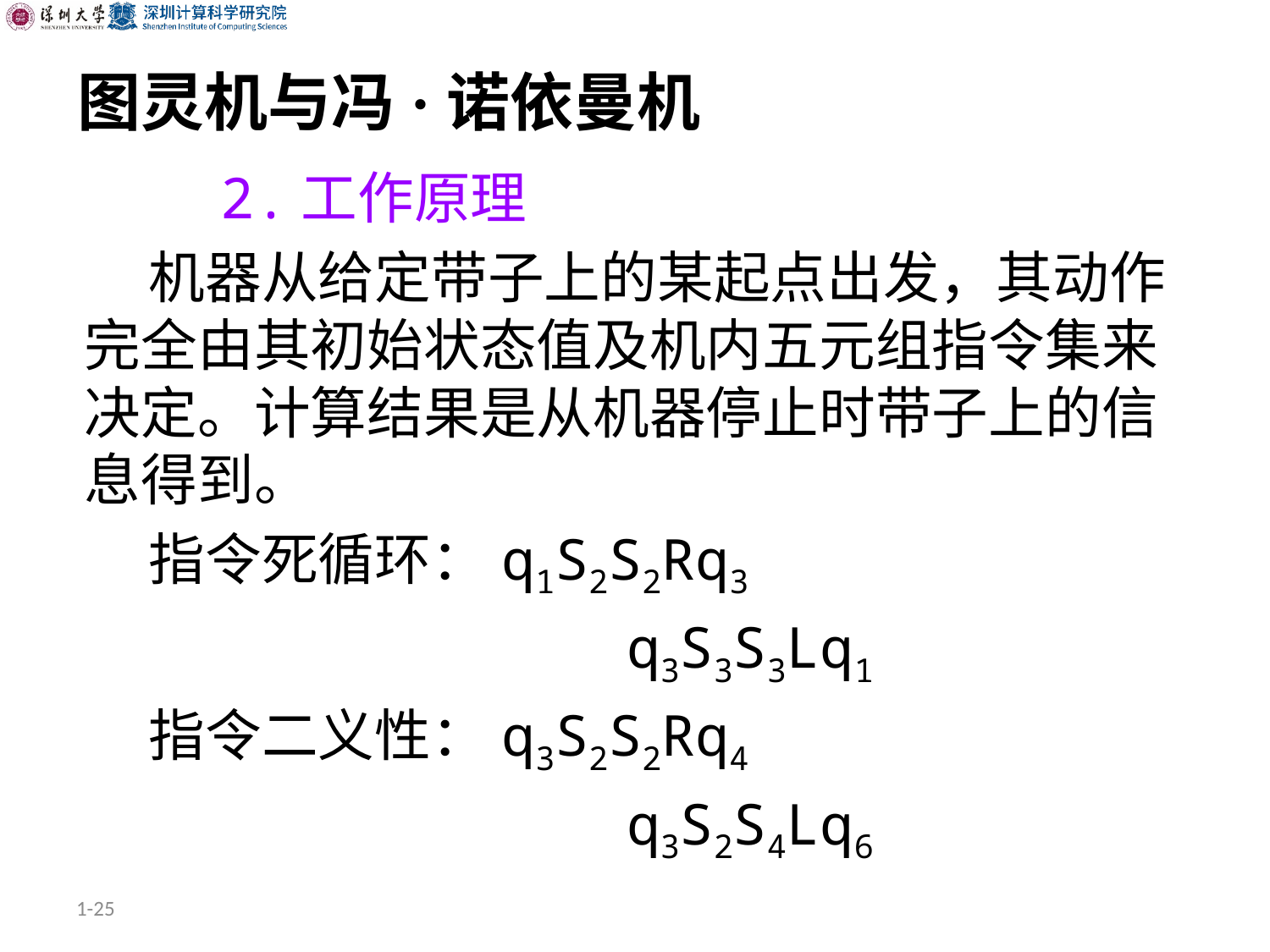

# 图灵机与冯·诺依曼机
    2.工作原理
    机器从给定带子上的某起点出发，其动作完全由其初始状态值及机内五元组指令集来决定。计算结果是从机器停止时带子上的信息得到。
    指令死循环：q1S2S2Rq3
                q3S3S3Lq1
    指令二义性：q3S2S2Rq4
                q3S2S4Lq6
1-25